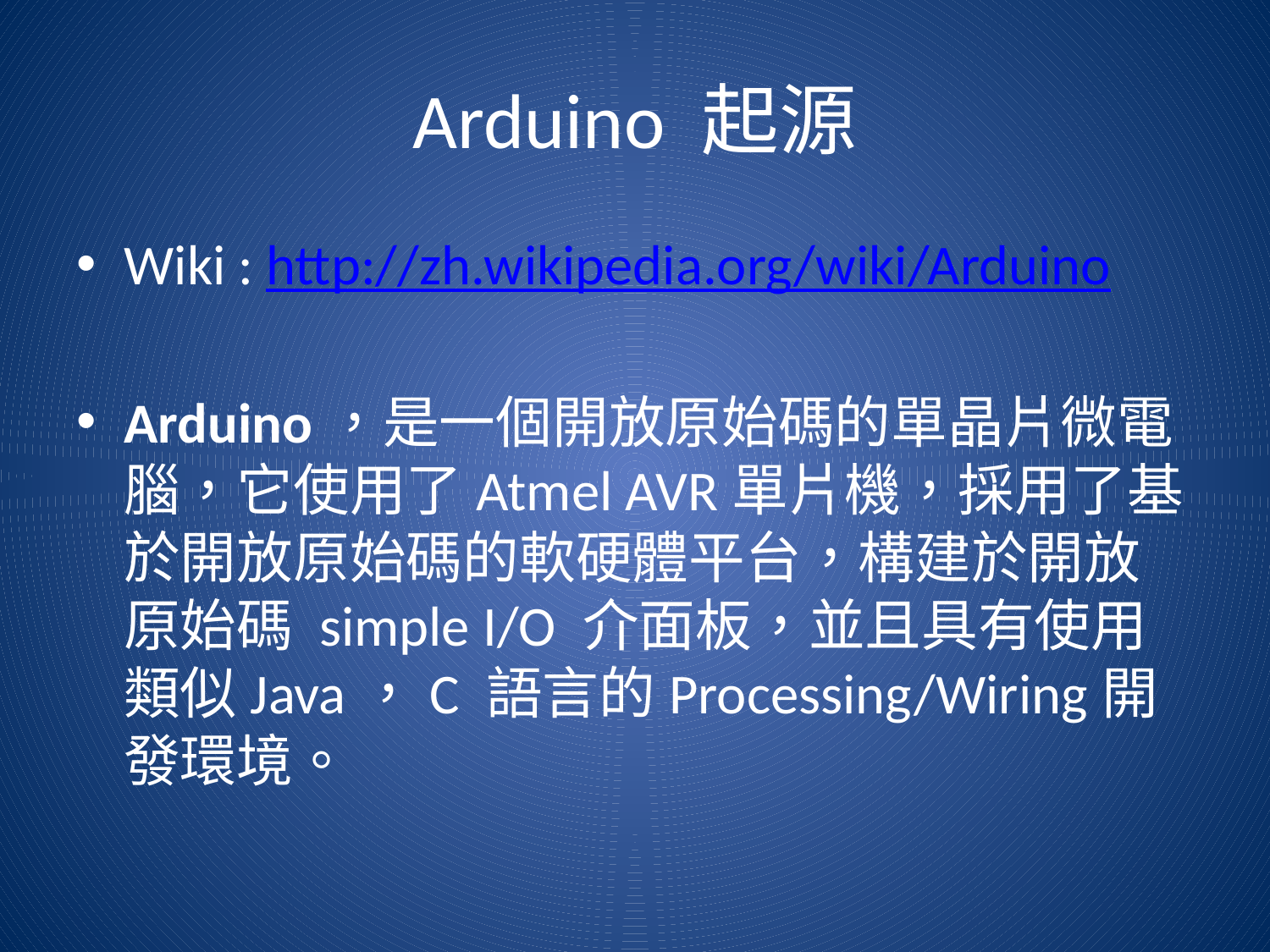

# Arduino 起源
Wiki : http://zh.wikipedia.org/wiki/Arduino

Arduino，是一個開放原始碼的單晶片微電腦，它使用了Atmel AVR單片機，採用了基於開放原始碼的軟硬體平台，構建於開放原始碼 simple I/O 介面板，並且具有使用類似Java，C 語言的Processing/Wiring開發環境。